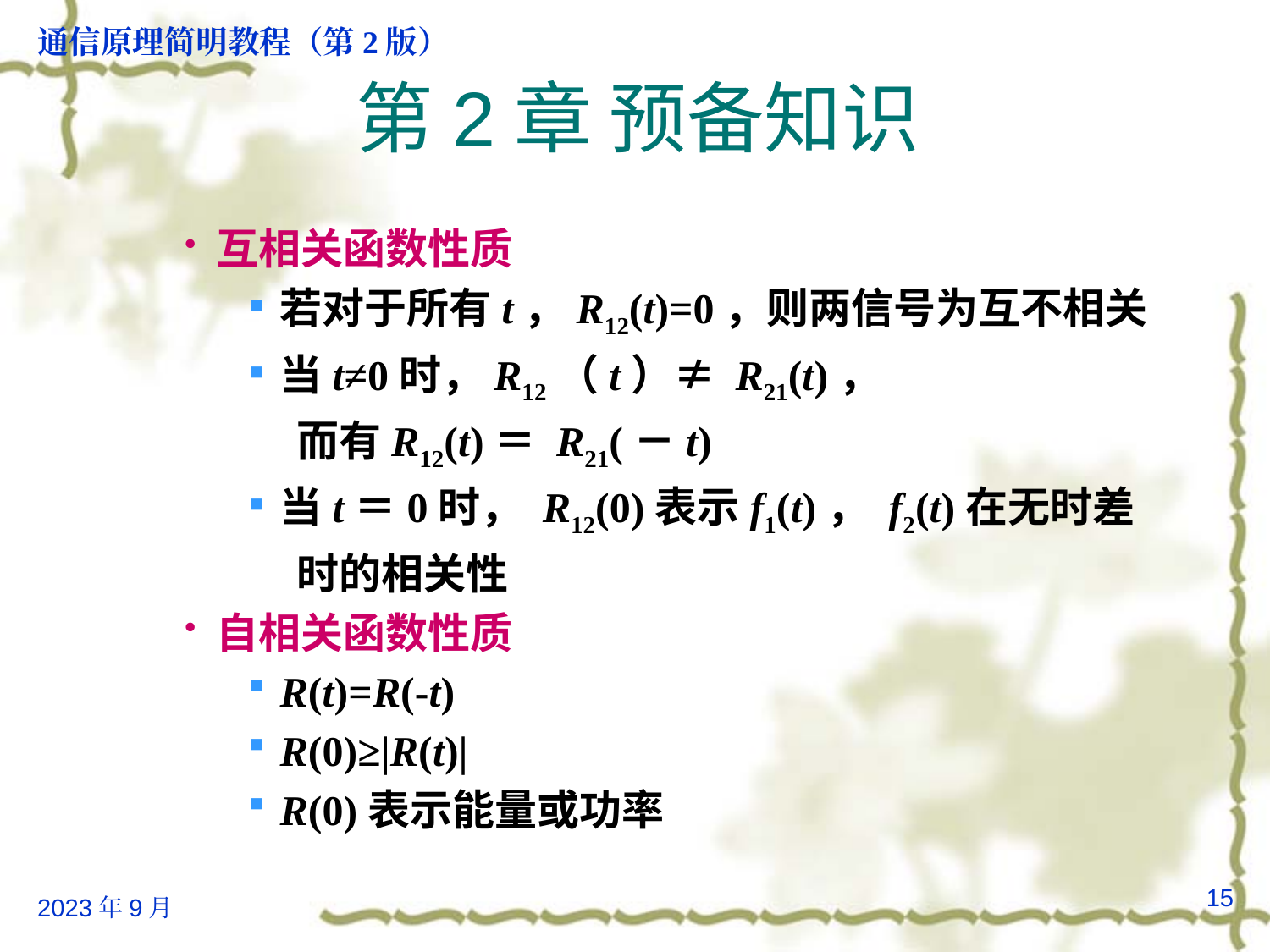

# 第2章 预备知识
互相关函数性质
若对于所有t，R12(t)=0，则两信号为互不相关
当t≠0时，R12（t）≠ R21(t)，
    而有R12(t)＝ R21(－t)
当t＝0时， R12(0)表示f1(t)， f2(t)在无时差
    时的相关性
自相关函数性质
R(t)=R(-t)
R(0)≥|R(t)|
R(0)表示能量或功率
15